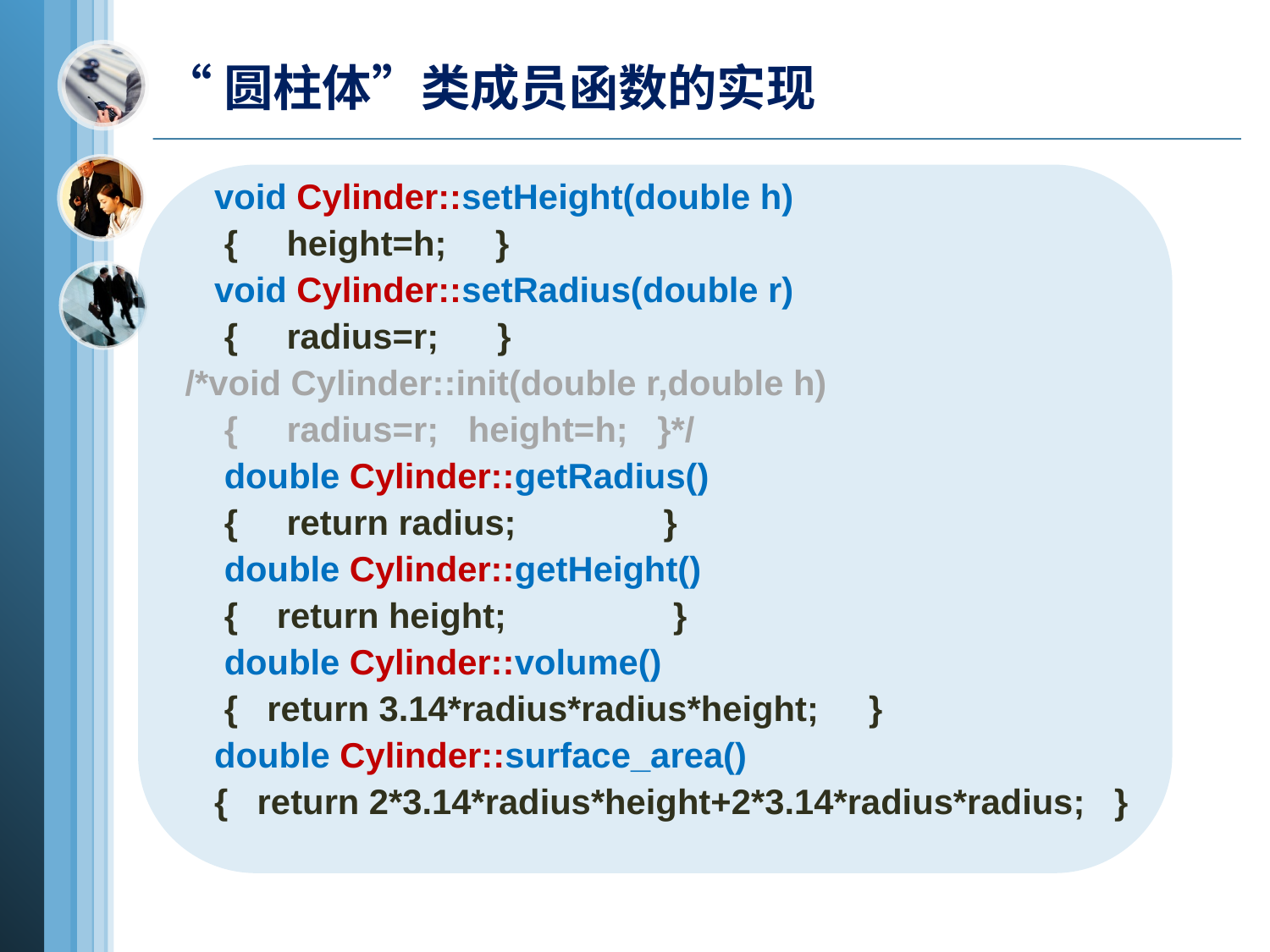

“圆柱体”类成员函数的实现
   void Cylinder::setHeight(double h)
    {     height=h;     }
   void Cylinder::setRadius(double r)
    {     radius=r;      }
/*void Cylinder::init(double r,double h)
    {     radius=r;   height=h;   }*/
    double Cylinder::getRadius()
    {     return radius;	          }
    double Cylinder::getHeight()
    {    return height;	           }
    double Cylinder::volume()
    {   return 3.14*radius*radius*height;	     }
   double Cylinder::surface_area()
   {   return 2*3.14*radius*height+2*3.14*radius*radius;   }